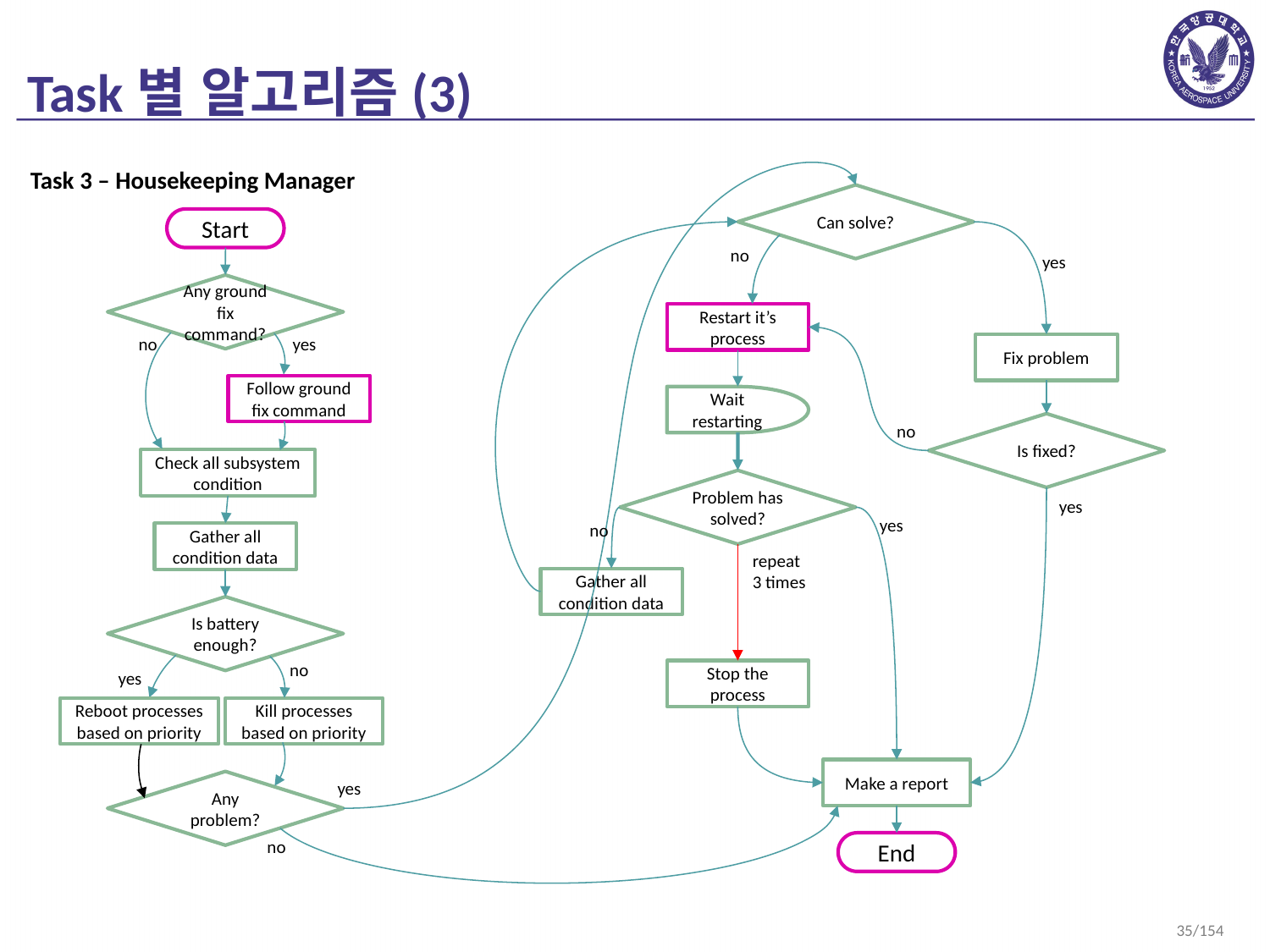

# Task별 알고리즘(3)
Task 3 – Housekeeping Manager
Can solve?

Start
no
yes
Any ground fix command?

Restart it’s process

yes
no
Fix problem
Follow ground fix command

Wait restarting
Is fixed?
no
Check all subsystem condition
Problem has solved?
yes
yes
no
Gather all condition data
repeat
3 times
Gather all condition data
Is battery enough?

no
Stop the process
yes

Reboot processes based on priority
Kill processes based on priority

Make a report
yes
Any problem?
no
End